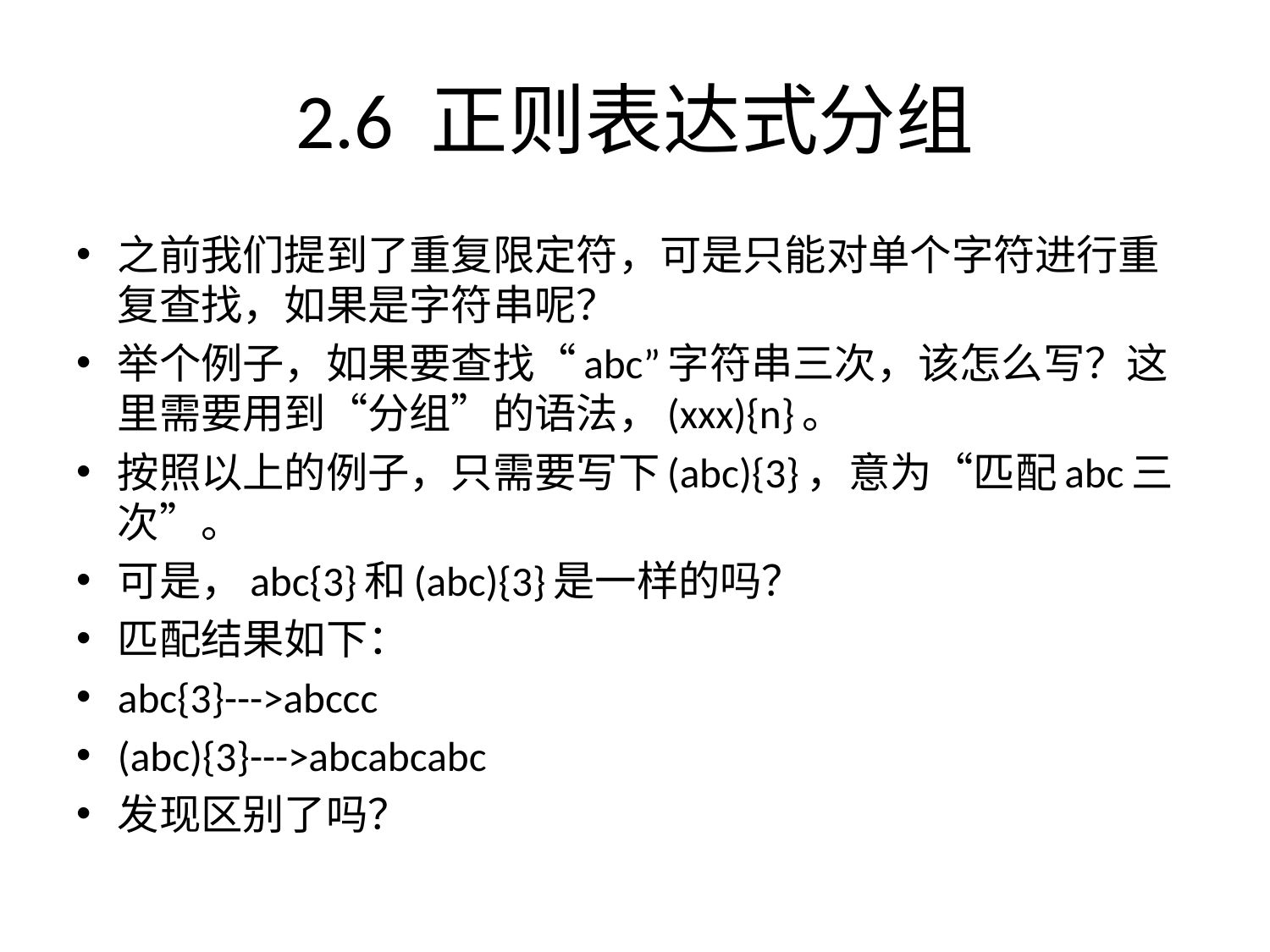

# 2.6 正则表达式分组
之前我们提到了重复限定符，可是只能对单个字符进行重复查找，如果是字符串呢？
举个例子，如果要查找“abc”字符串三次，该怎么写？这里需要用到“分组”的语法，(xxx){n}。
按照以上的例子，只需要写下(abc){3}，意为“匹配abc三次”。
可是，abc{3}和(abc){3}是一样的吗？
匹配结果如下：
abc{3}--->abccc
(abc){3}--->abcabcabc
发现区别了吗？